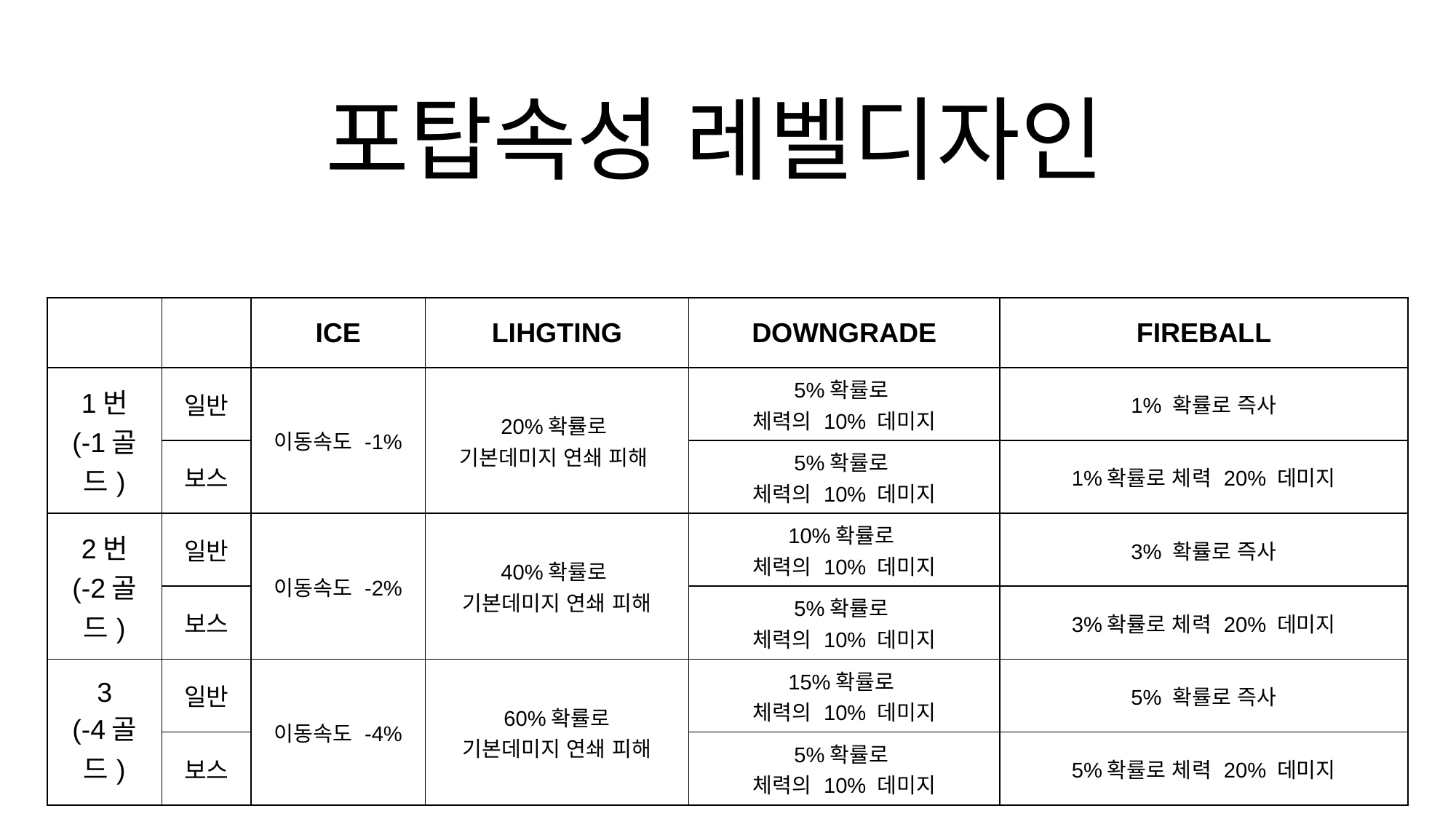

포탑속성 레벨디자인
|  |  | ICE | LIHGTING | DOWNGRADE | FIREBALL |
| --- | --- | --- | --- | --- | --- |
| 1번 (-1골드) | 일반 | 이동속도 -1% | 20%확률로 기본데미지 연쇄 피해 | 5%확률로 체력의 10% 데미지 | 1% 확률로 즉사 |
|  | 보스 |  |  | 5%확률로 체력의 10% 데미지 | 1%확률로 체력 20% 데미지 |
| 2번 (-2골드) | 일반 | 이동속도 -2% | 40%확률로 기본데미지 연쇄 피해 | 10%확률로 체력의 10% 데미지 | 3% 확률로 즉사 |
|  | 보스 |  |  | 5%확률로 체력의 10% 데미지 | 3%확률로 체력 20% 데미지 |
| 3 (-4골드) | 일반 | 이동속도 -4% | 60%확률로 기본데미지 연쇄 피해 | 15%확률로 체력의 10% 데미지 | 5% 확률로 즉사 |
|  | 보스 |  |  | 5%확률로 체력의 10% 데미지 | 5%확률로 체력 20% 데미지 |